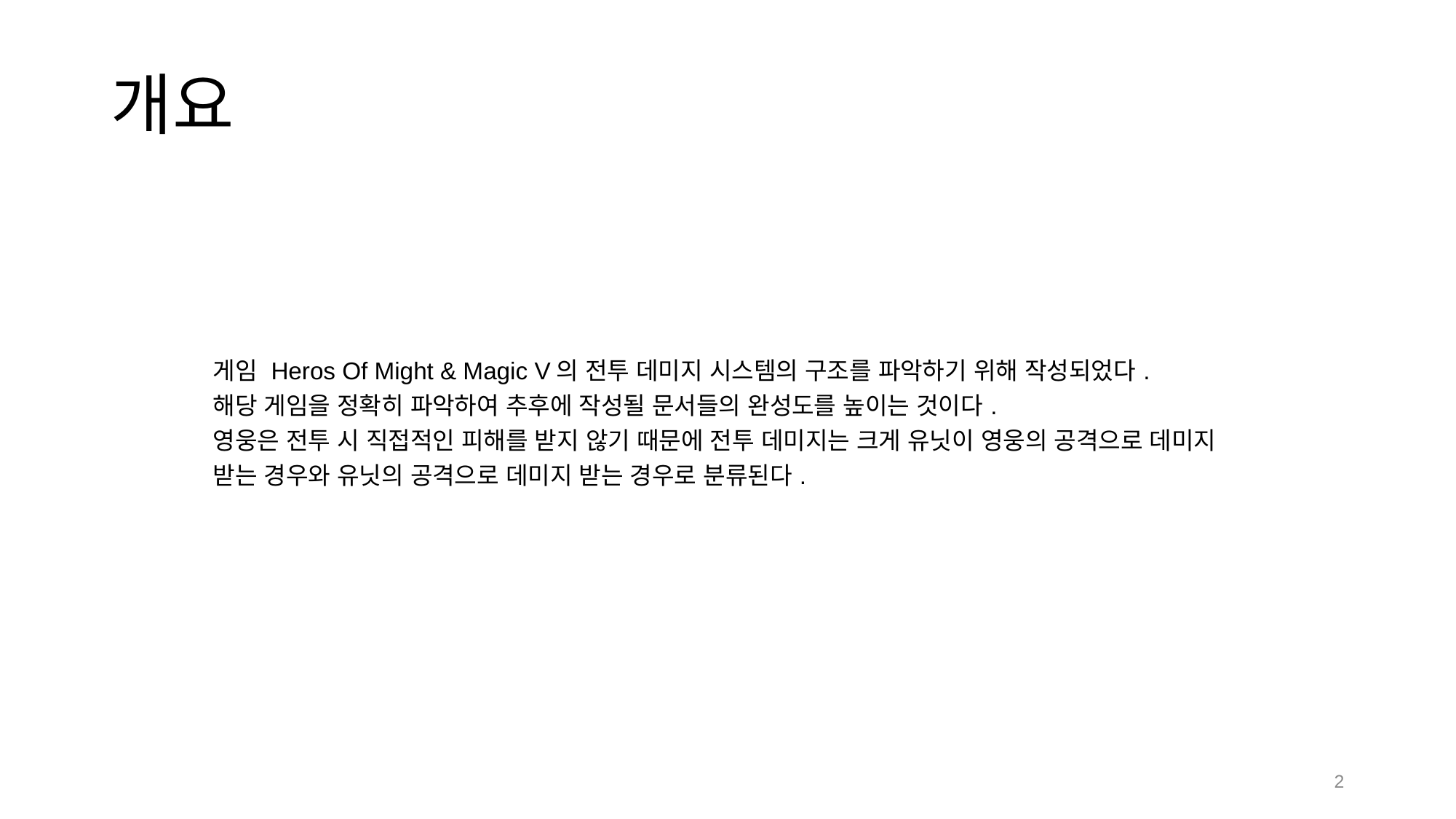

# 개요
| 게임 Heros Of Might & Magic V의 전투 데미지 시스템의 구조를 파악하기 위해 작성되었다. 해당 게임을 정확히 파악하여 추후에 작성될 문서들의 완성도를 높이는 것이다. 영웅은 전투 시 직접적인 피해를 받지 않기 때문에 전투 데미지는 크게 유닛이 영웅의 공격으로 데미지 받는 경우와 유닛의 공격으로 데미지 받는 경우로 분류된다. |
| --- |
2